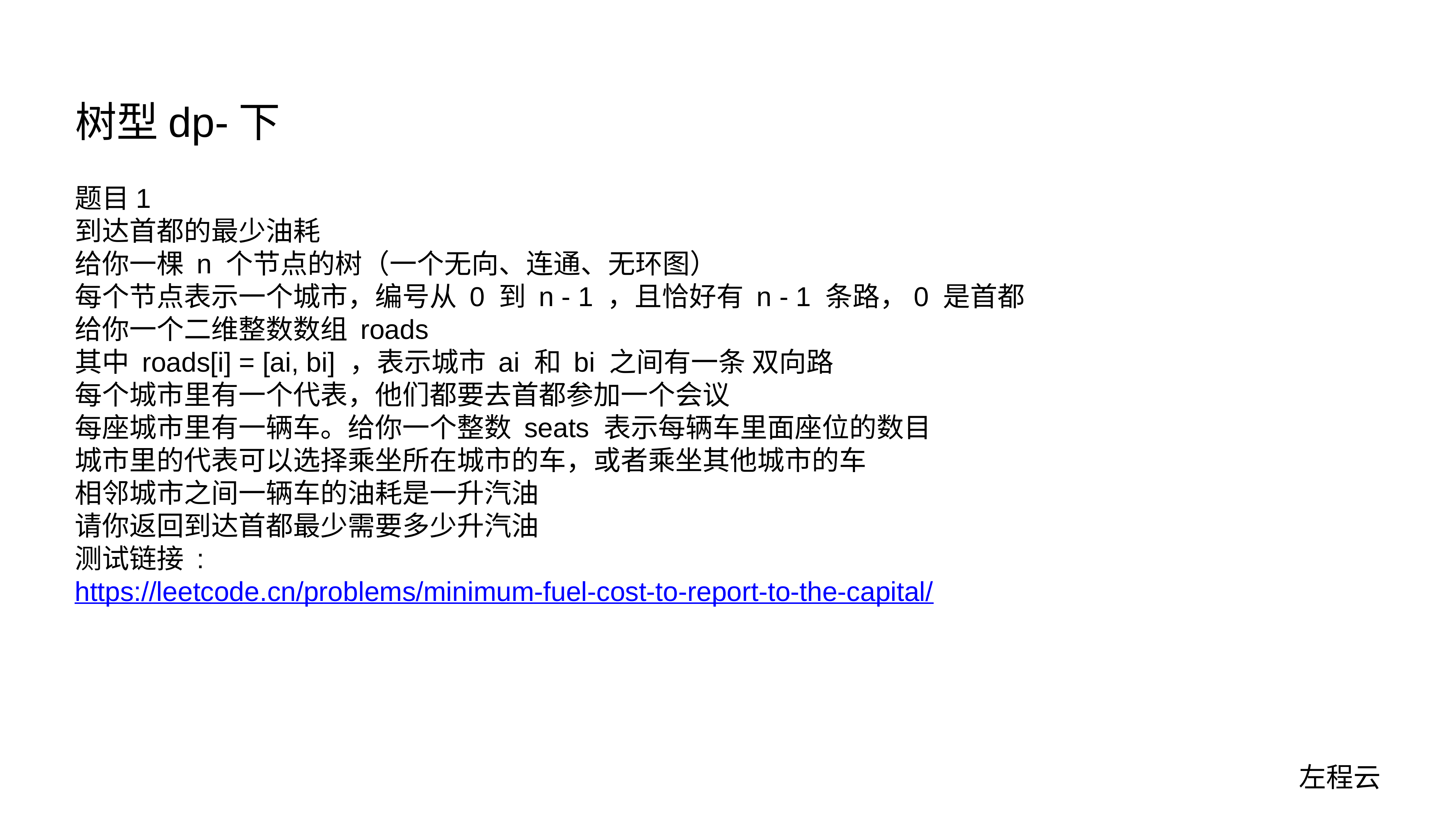

# 树型dp-下
题目1
到达首都的最少油耗
给你一棵 n 个节点的树（一个无向、连通、无环图）
每个节点表示一个城市，编号从 0 到 n - 1 ，且恰好有 n - 1 条路，0 是首都
给你一个二维整数数组 roads
其中 roads[i] = [ai, bi] ，表示城市 ai 和 bi 之间有一条 双向路
每个城市里有一个代表，他们都要去首都参加一个会议
每座城市里有一辆车。给你一个整数 seats 表示每辆车里面座位的数目
城市里的代表可以选择乘坐所在城市的车，或者乘坐其他城市的车
相邻城市之间一辆车的油耗是一升汽油
请你返回到达首都最少需要多少升汽油
测试链接 :
https://leetcode.cn/problems/minimum-fuel-cost-to-report-to-the-capital/
左程云